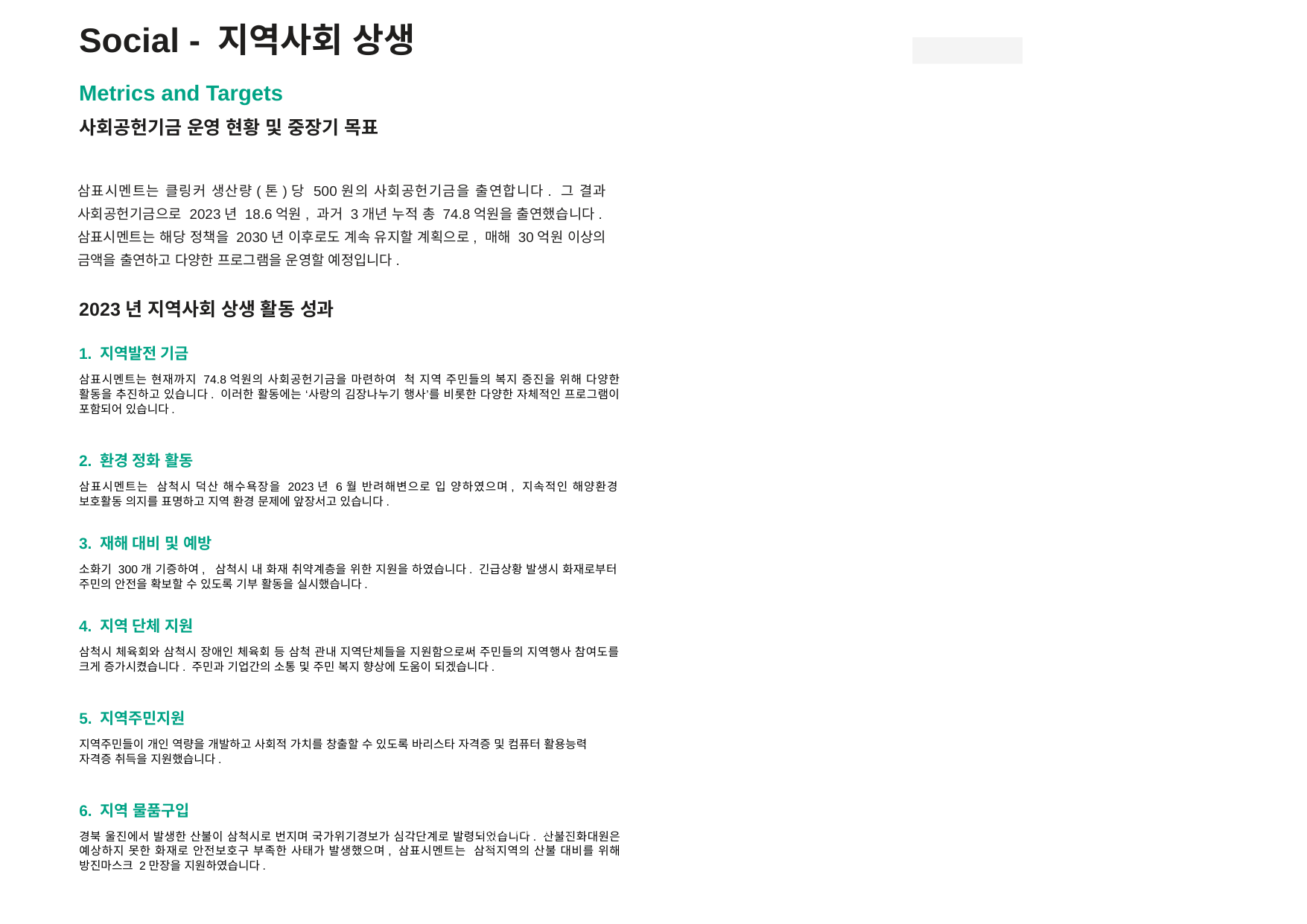

Social - 지역사회 상생
Metrics and Targets
사회공헌기금 운영 현황 및 중장기 목표

삼표시멘트는 클링커 생산량(톤)당 500원의 사회공헌기금을 출연합니다. 그 결과 사회공헌기금으로 2023년 18.6억원, 과거 3개년 누적 총 74.8억원을 출연했습니다.  삼표시멘트는 해당 정책을 2030년 이후로도 계속 유지할 계획으로, 매해 30억원 이상의 금액을 출연하고 다양한 프로그램을 운영할 예정입니다.
누적금액
74억 8천만원
2023년 지역사회 상생 활동 성과
1. 지역발전 기금
삼표시멘트는 현재까지 74.8억원의 사회공헌기금을 마련하여  척 지역 주민들의 복지 증진을 위해 다양한 활동을 추진하고 있습니다. 이러한 활동에는 ‘사랑의 김장나누기 행사’를 비롯한 다양한 자체적인 프로그램이 포함되어 있습니다.
2. 환경 정화 활동
삼표시멘트는  삼척시 덕산 해수욕장을 2023년 6월 반려해변으로 입 양하였으며, 지속적인 해양환경 보호활동 의지를 표명하고 지역 환경 문제에 앞장서고 있습니다.
3. 재해 대비 및 예방
소화기 300개 기증하여,  삼척시 내 화재 취약계층을 위한 지원을 하였습니다. 긴급상황 발생시 화재로부터 주민의 안전을 확보할 수 있도록 기부 활동을 실시했습니다.
4. 지역 단체 지원
삼척시 체육회와 삼척시 장애인 체육회 등 삼척 관내 지역단체들을 지원함으로써 주민들의 지역행사 참여도를 크게 증가시켰습니다. 주민과 기업간의 소통 및 주민 복지 향상에 도움이 되겠습니다.
반려 해변 해양 환경 캠페인
바리스타 자격증 지원
5. 지역주민지원
지역주민들이 개인 역량을 개발하고 사회적 가치를 창출할 수 있도록 바리스타 자격증 및 컴퓨터 활용능력 자격증 취득을 지원했습니다.
6. 지역 물품구입
경북 울진에서 발생한 산불이 삼척시로 번지며 국가위기경보가 심각단계로 발령되었습니다. 산불진화대원은 예상하지 못한 화재로 안전보호구 부족한 사태가 발생했으며, 삼표시멘트는  삼척지역의 산불 대비를 위해 방진마스크 2만장을 지원하였습니다.
방진마스크 2만장 지원
화재 취약계층을 위한 지원